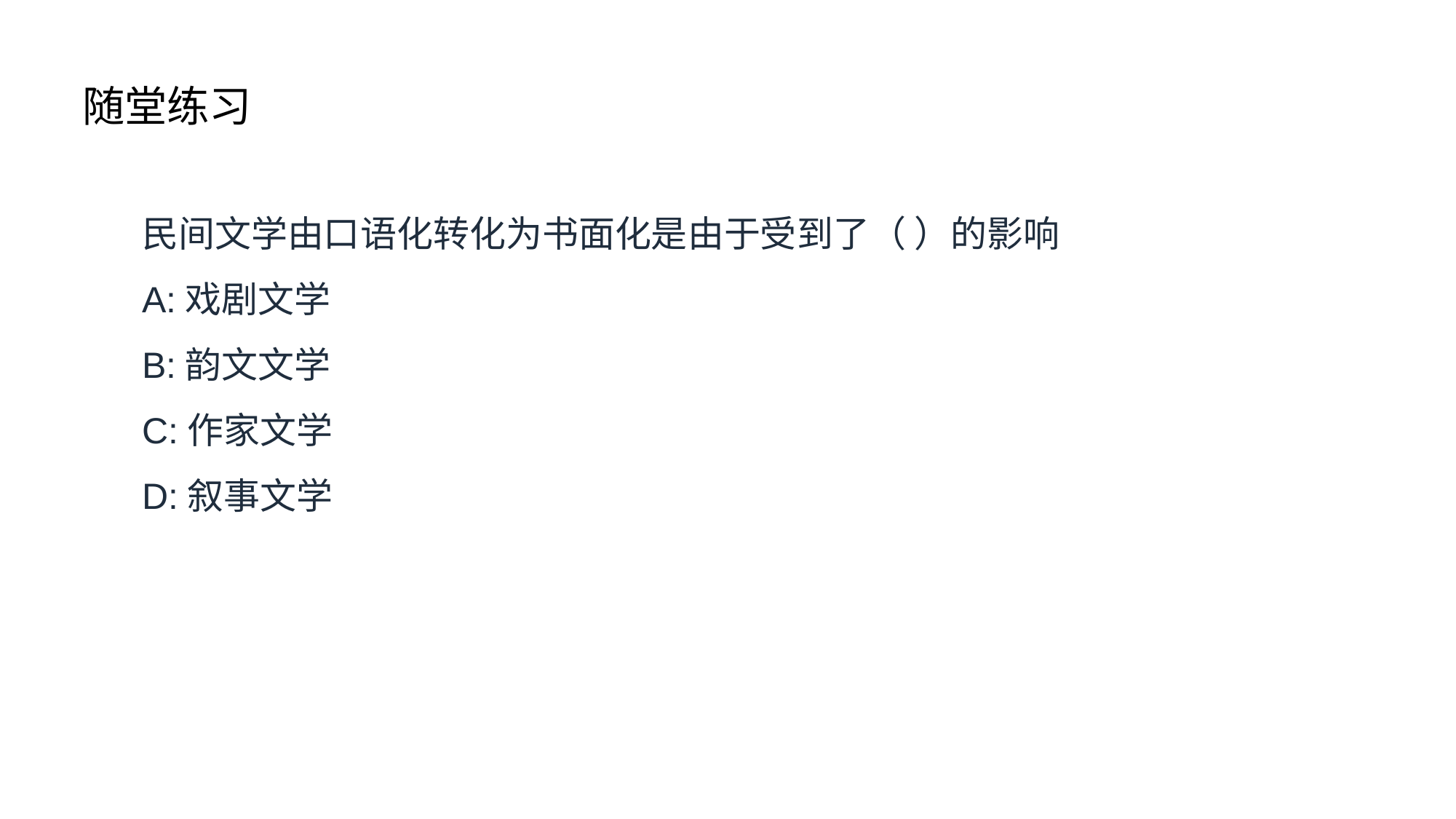

随堂练习
民间文学由口语化转化为书面化是由于受到了（ ）的影响
A:戏剧文学
B:韵文文学
C:作家文学
D:叙事文学